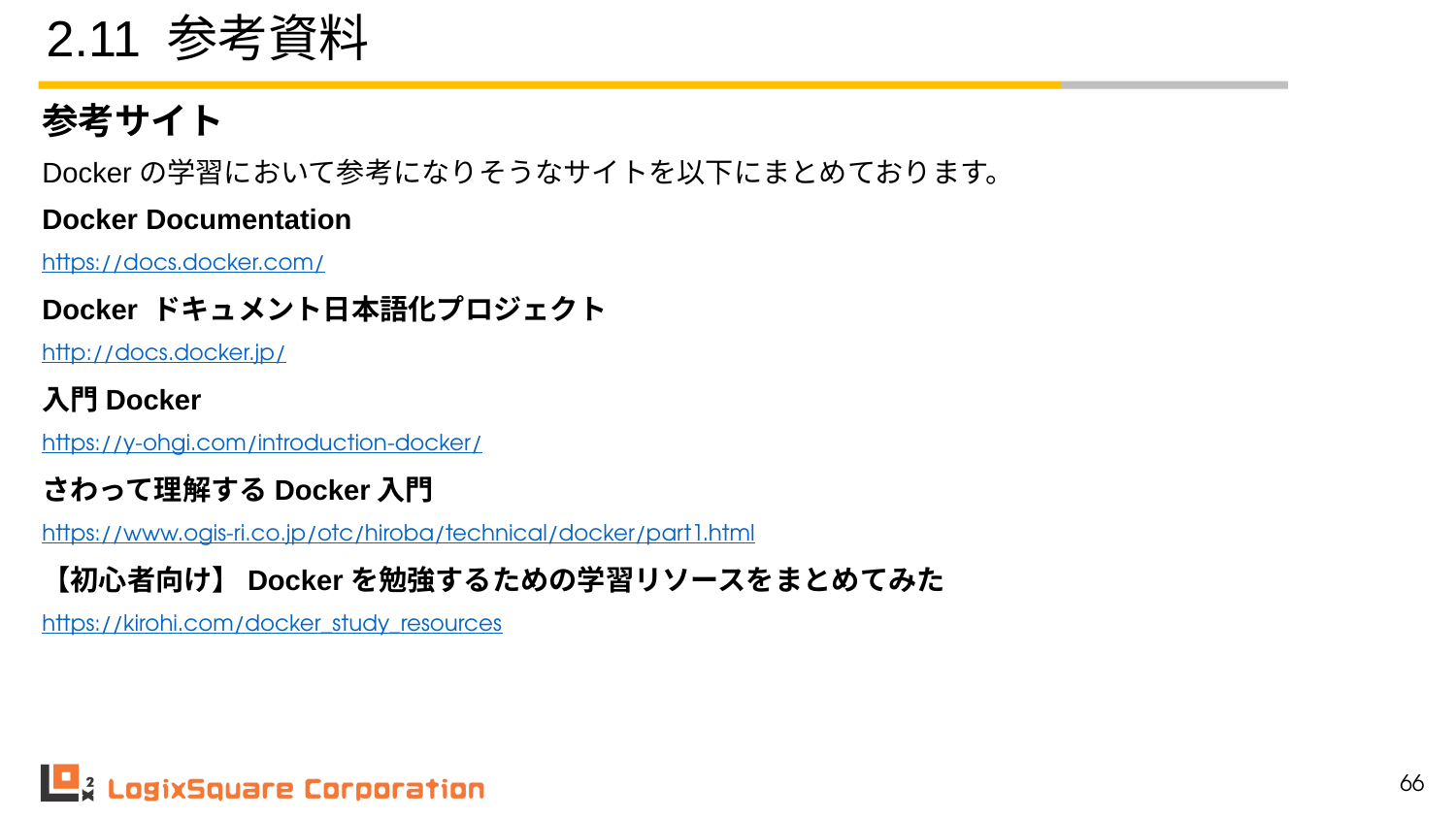

# 2.11 参考資料
参考サイト
Dockerの学習において参考になりそうなサイトを以下にまとめております。
Docker Documentation
https://docs.docker.com/
Docker ドキュメント日本語化プロジェクト
http://docs.docker.jp/
入門Docker
https://y-ohgi.com/introduction-docker/
さわって理解するDocker入門
https://www.ogis-ri.co.jp/otc/hiroba/technical/docker/part1.html
【初心者向け】Dockerを勉強するための学習リソースをまとめてみた
https://kirohi.com/docker_study_resources

66